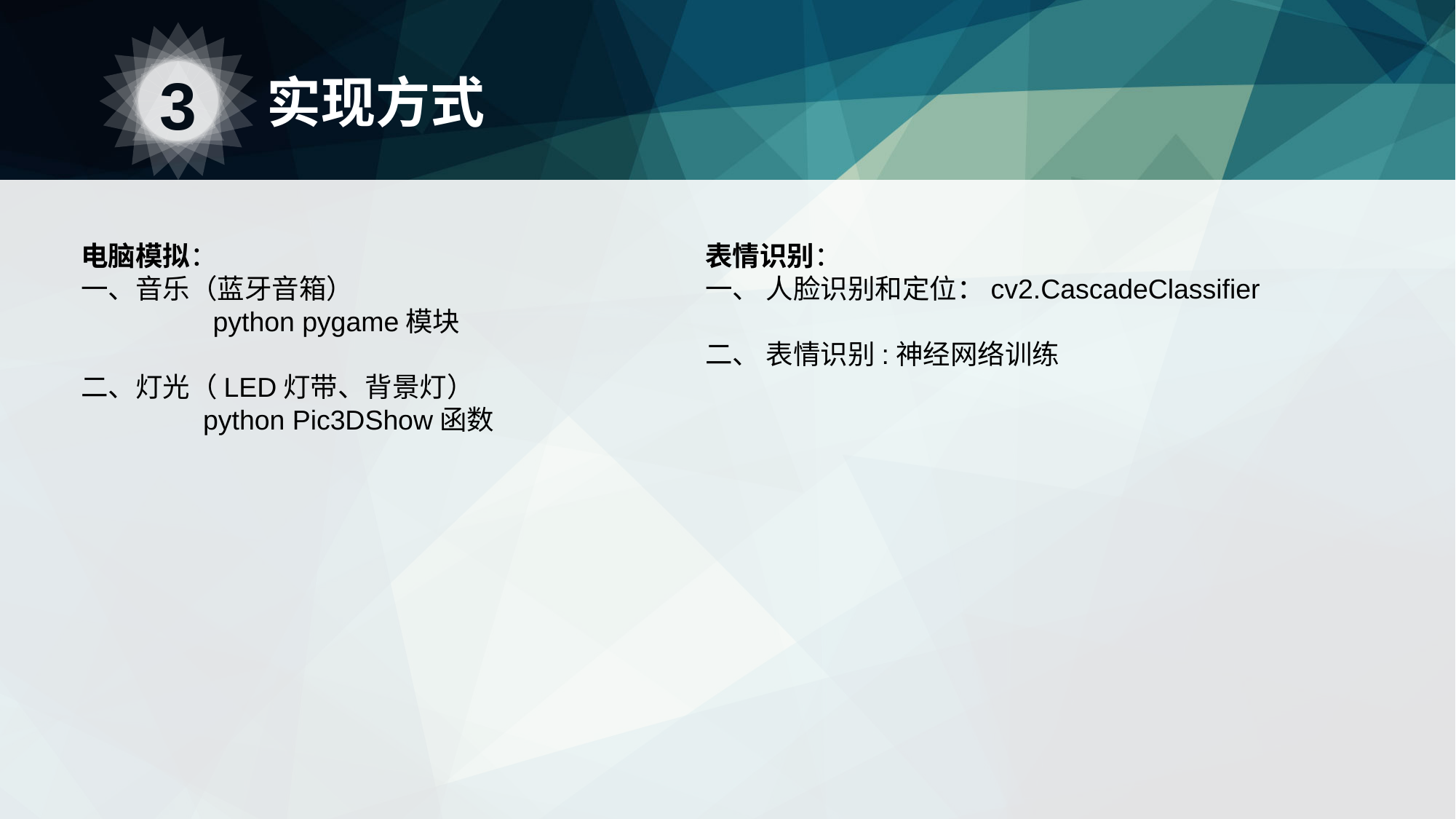

3
实现方式
电脑模拟：
一、音乐（蓝牙音箱）
	   python pygame模块

二、灯光（LED灯带、背景灯）
                python Pic3DShow函数
表情识别：
一、 人脸识别和定位：cv2.CascadeClassifier

二、 表情识别:神经网络训练